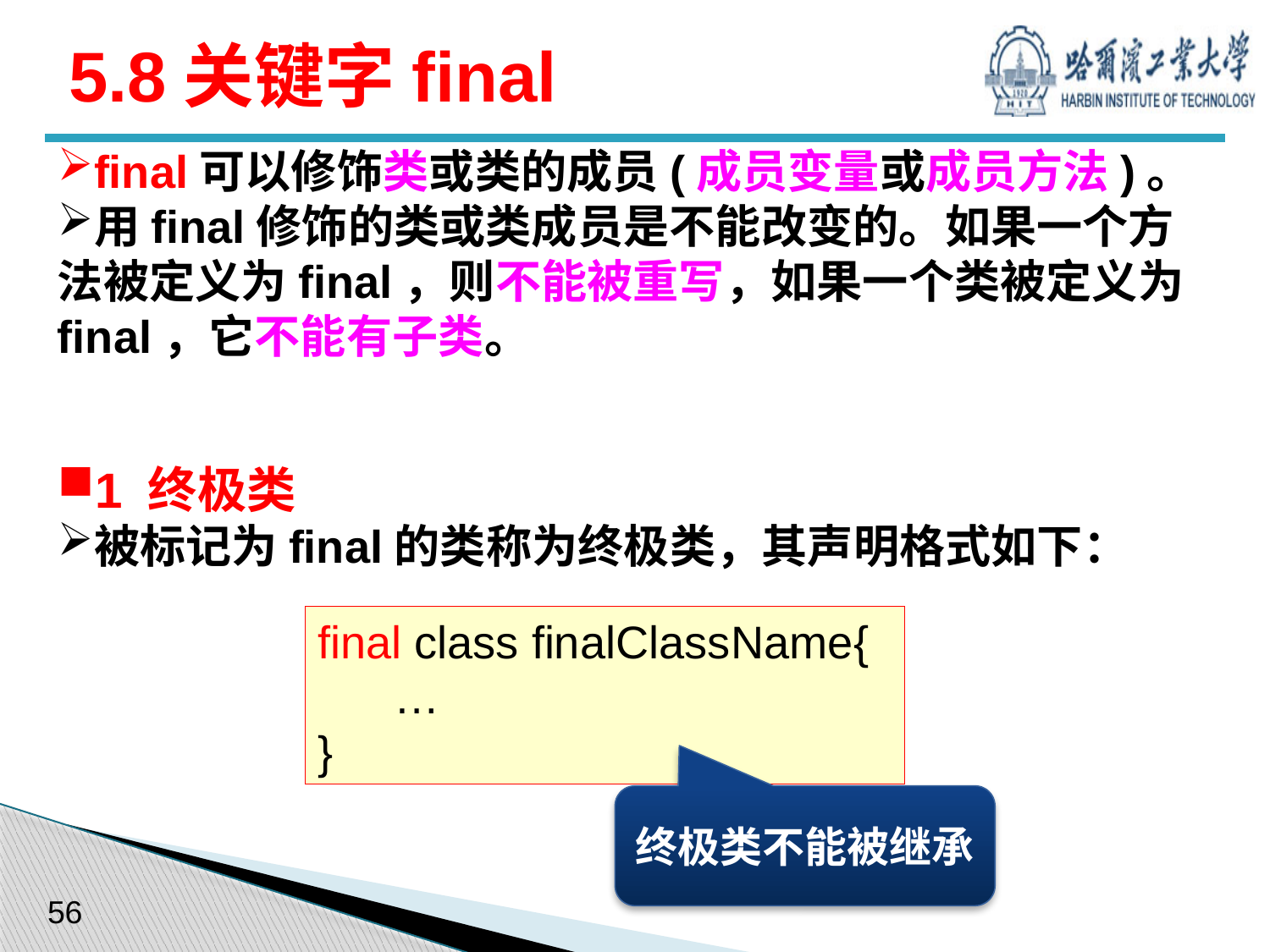

# 5.8关键字final
final可以修饰类或类的成员(成员变量或成员方法)。
用final修饰的类或类成员是不能改变的。如果一个方法被定义为final，则不能被重写，如果一个类被定义为final，它不能有子类。
1 终极类
被标记为final的类称为终极类，其声明格式如下：
final class finalClassName{
      …
}
终极类不能被继承